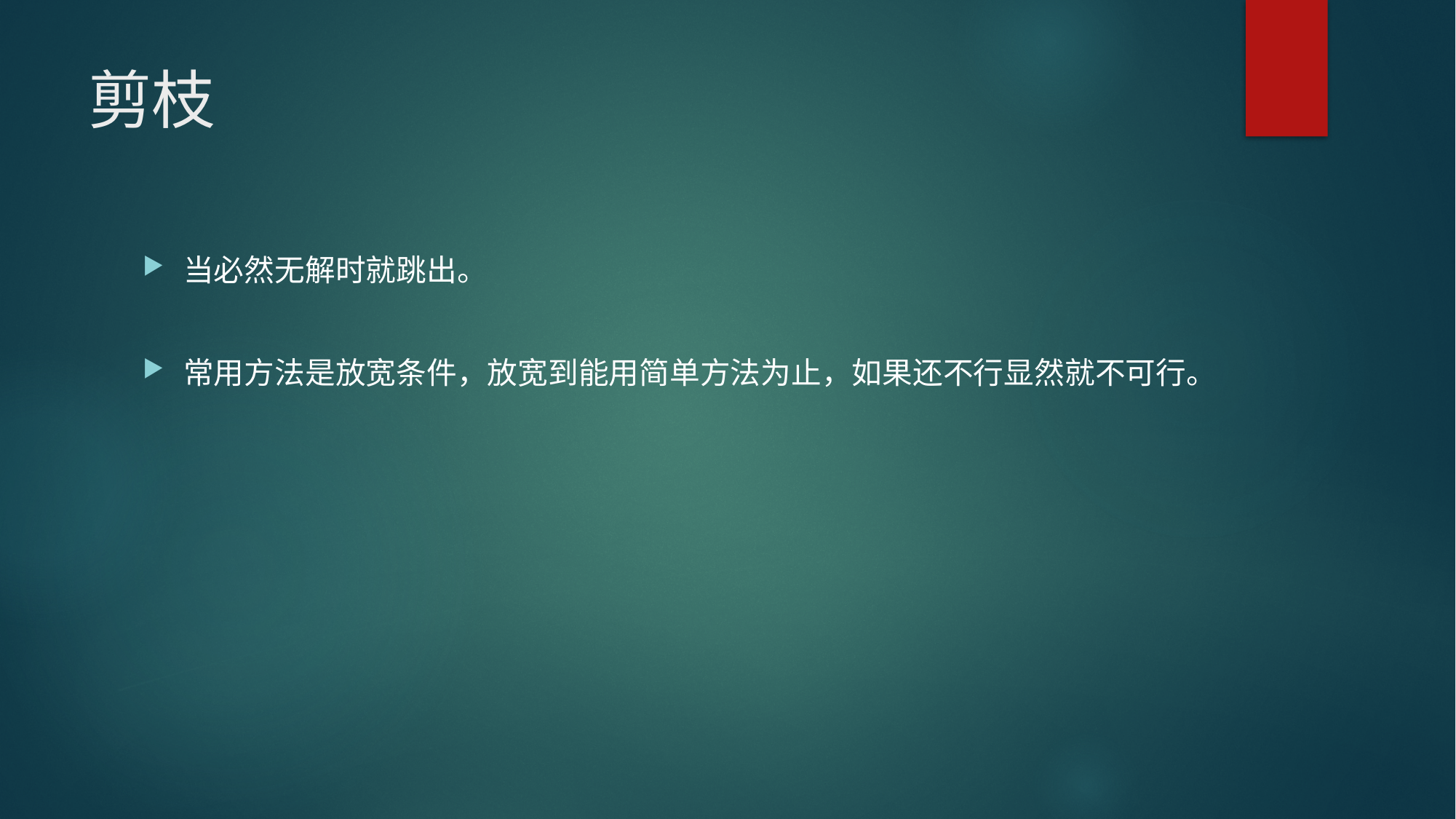

# 剪枝
当必然无解时就跳出。

常用方法是放宽条件，放宽到能用简单方法为止，如果还不行显然就不可行。